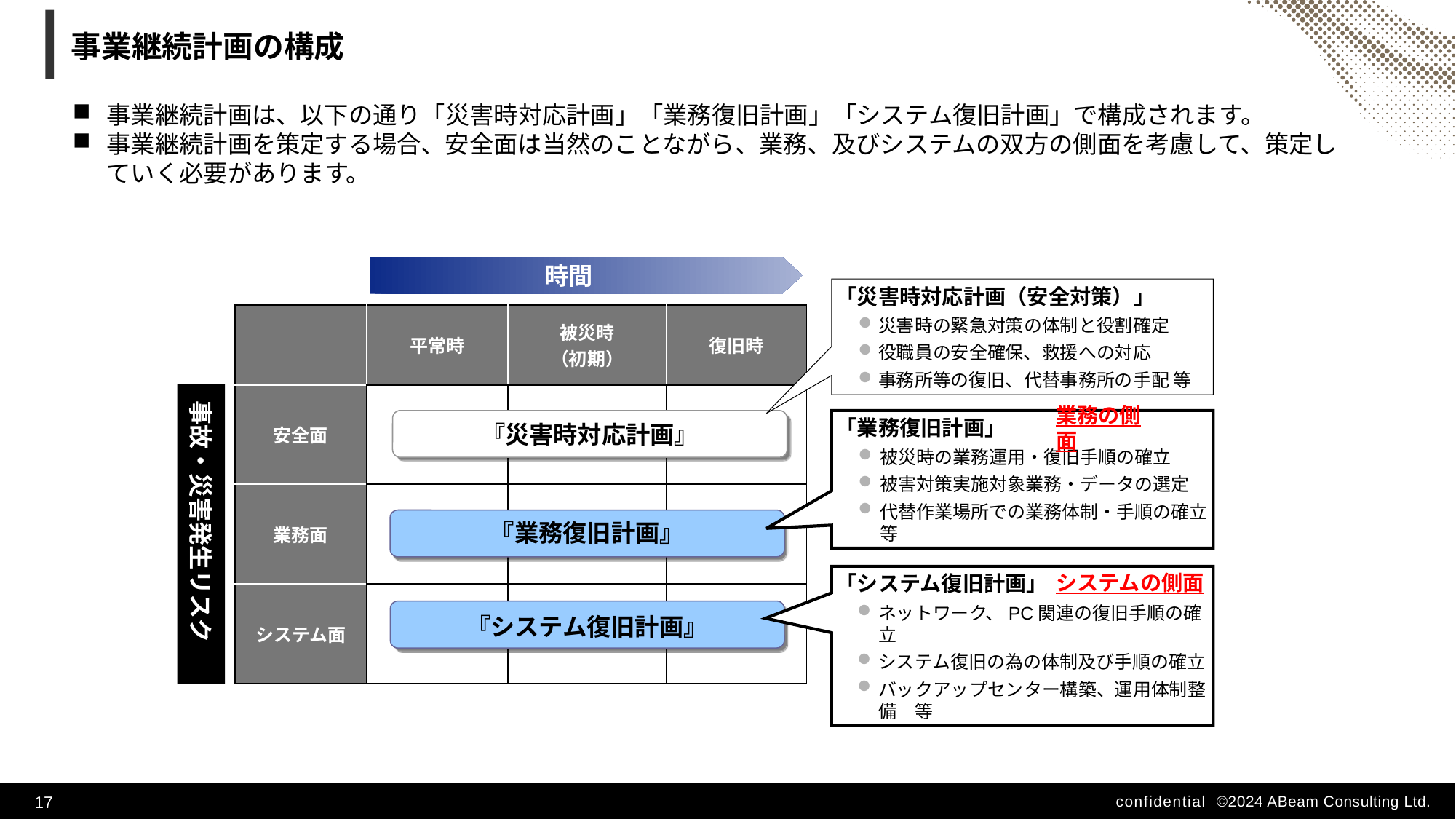

# 事業継続計画の構成
事業継続計画は、以下の通り「災害時対応計画」「業務復旧計画」「システム復旧計画」で構成されます。
事業継続計画を策定する場合、安全面は当然のことながら、業務、及びシステムの双方の側面を考慮して、策定していく必要があります。
時間
「災害時対応計画（安全対策）」
災害時の緊急対策の体制と役割確定
役職員の安全確保、救援への対応
事務所等の復旧、代替事務所の手配 等
|  | 平常時 | 被災時 （初期） | 復旧時 |
| --- | --- | --- | --- |
| 安全面 |  |  |  |
| 業務面 |  |  |  |
| システム面 |  |  |  |
事故・災害発生リスク
業務の側面
　『災害時対応計画』
「業務復旧計画」
被災時の業務運用・復旧手順の確立
被害対策実施対象業務・データの選定
代替作業場所での業務体制・手順の確立等
　『業務復旧計画』
システムの側面
「システム復旧計画」
ネットワーク、PC関連の復旧手順の確立
システム復旧の為の体制及び手順の確立
バックアップセンター構築、運用体制整備　等
　『システム復旧計画』